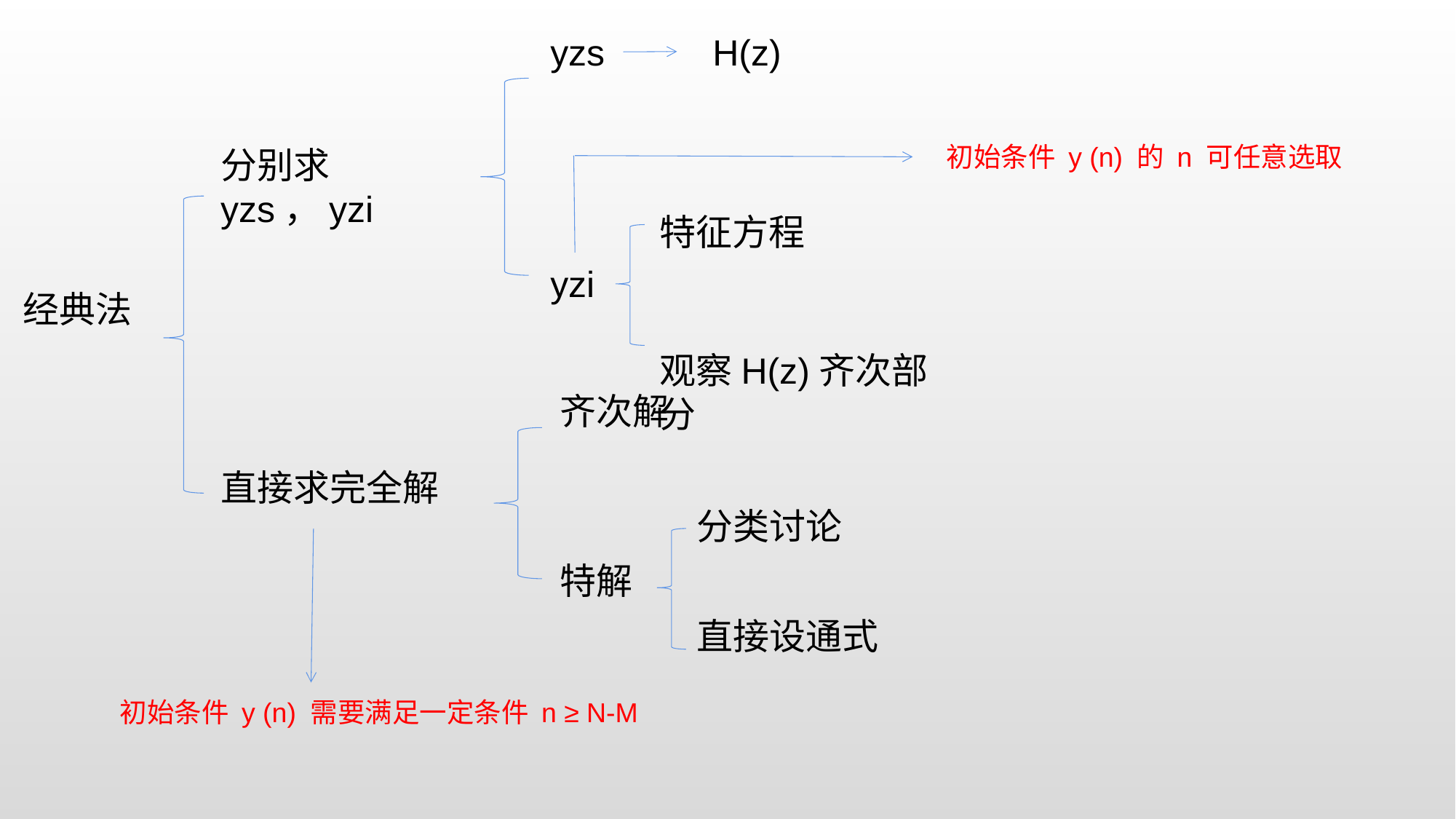

yzs
H(z)

分别求yzs，yzi

特征方程

观察H(z)齐次部分

yzi
经典法
齐次解

直接求完全解
分类讨论

特解
直接设通式
初始条件 y (n) 的 n 可任意选取
初始条件 y (n) 需要满足一定条件 n ≥ N-M